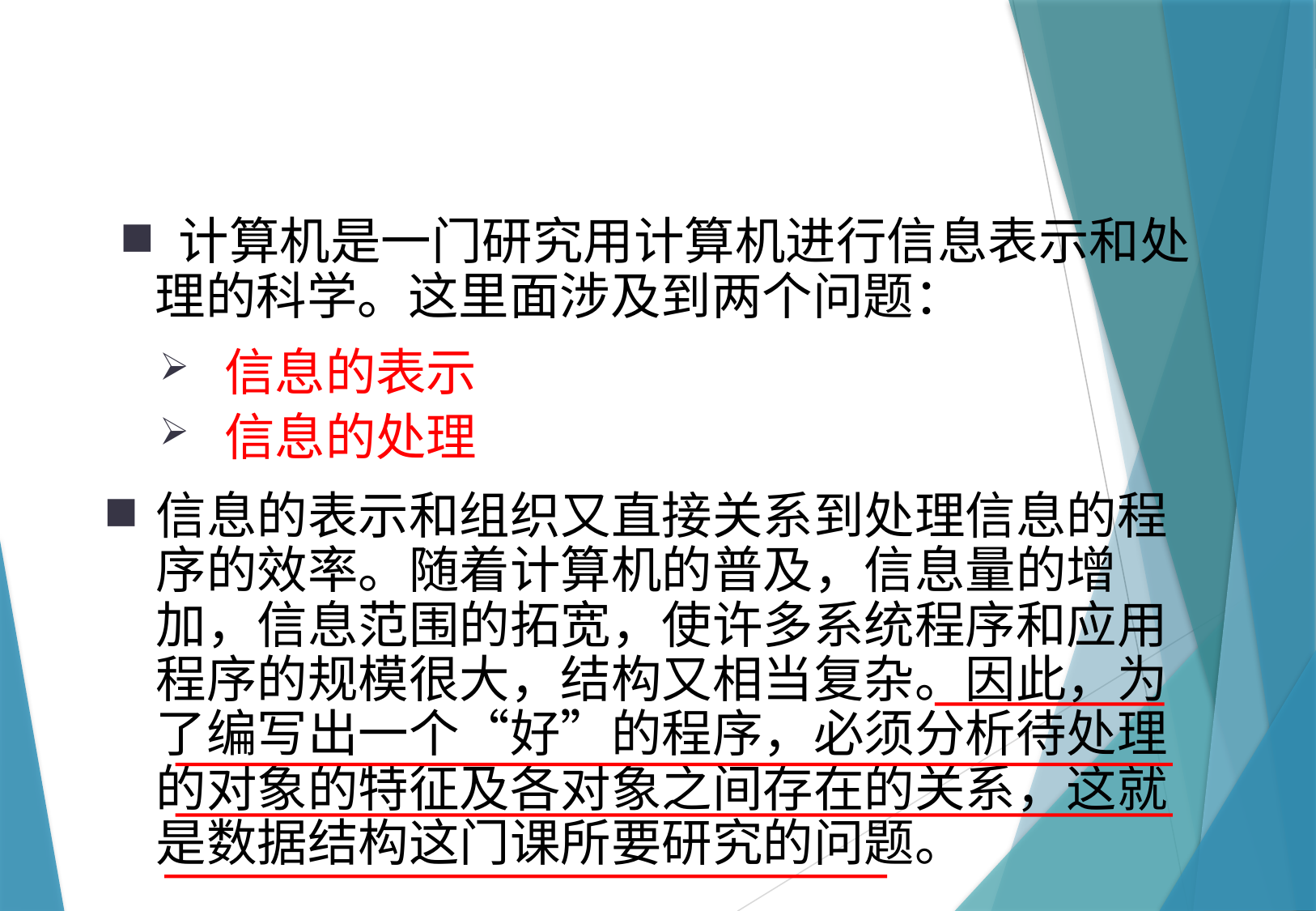

计算机是一门研究用计算机进行信息表示和处理的科学。这里面涉及到两个问题：
  信息的表示
  信息的处理
信息的表示和组织又直接关系到处理信息的程序的效率。随着计算机的普及，信息量的增加，信息范围的拓宽，使许多系统程序和应用程序的规模很大，结构又相当复杂。因此，为了编写出一个“好”的程序，必须分析待处理的对象的特征及各对象之间存在的关系，这就是数据结构这门课所要研究的问题。